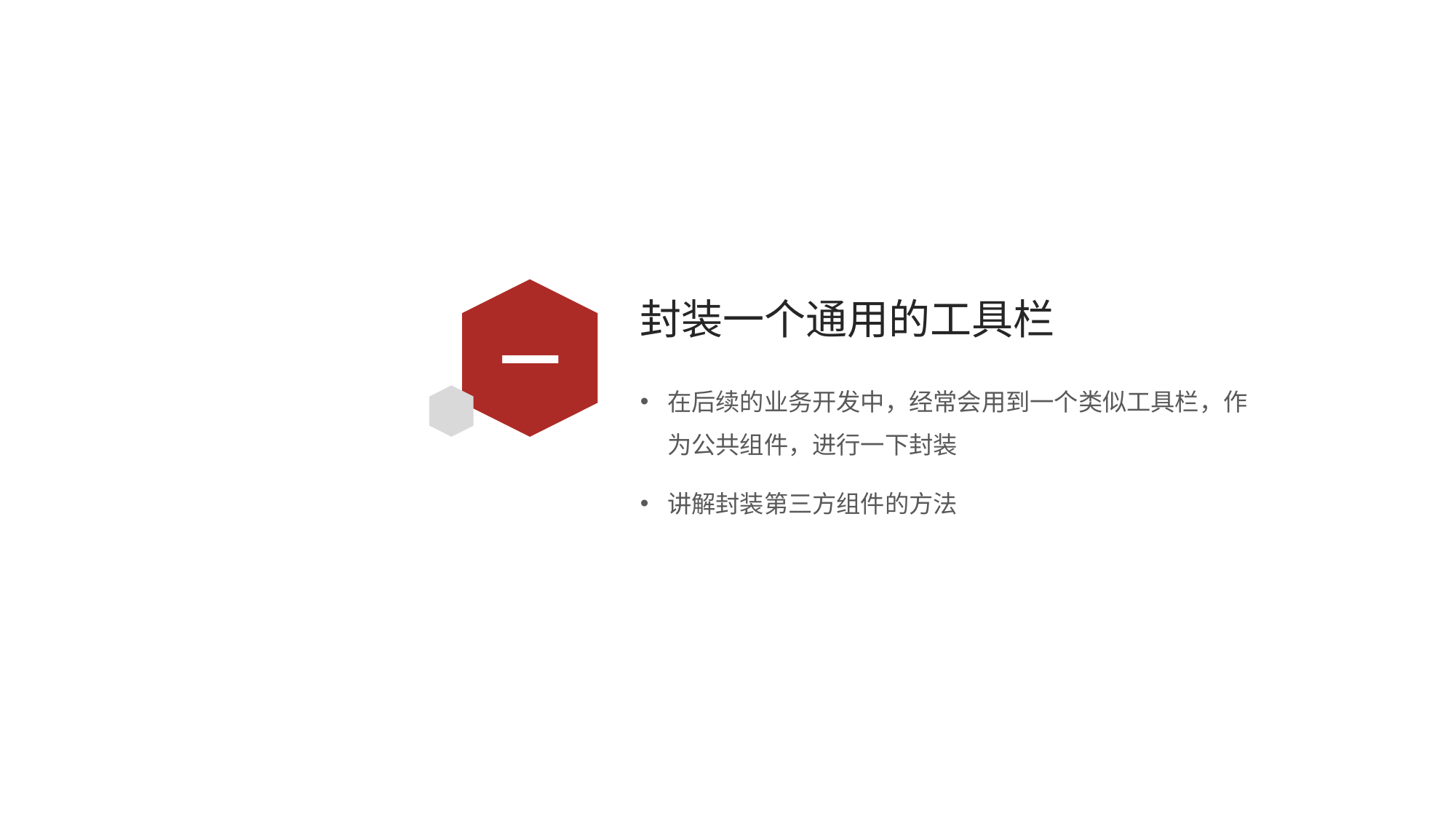

# 封装一个通用的工具栏
一
在后续的业务开发中，经常会用到一个类似工具栏，作为公共组件，进行一下封装
讲解封装第三方组件的方法